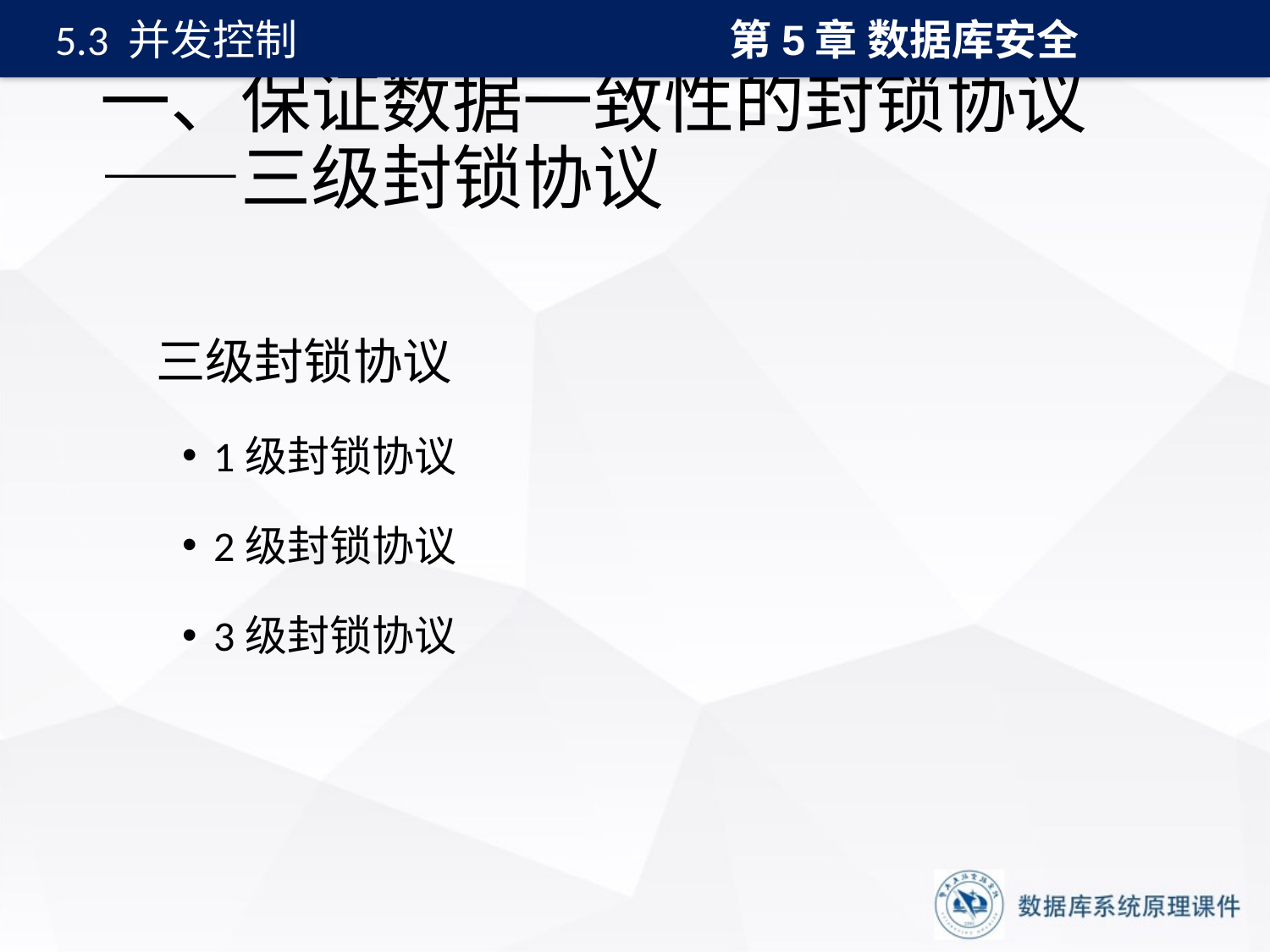

第5章 数据库安全
5.3 并发控制
# 一、保证数据一致性的封锁协议——三级封锁协议

    三级封锁协议
1级封锁协议
2级封锁协议
3级封锁协议